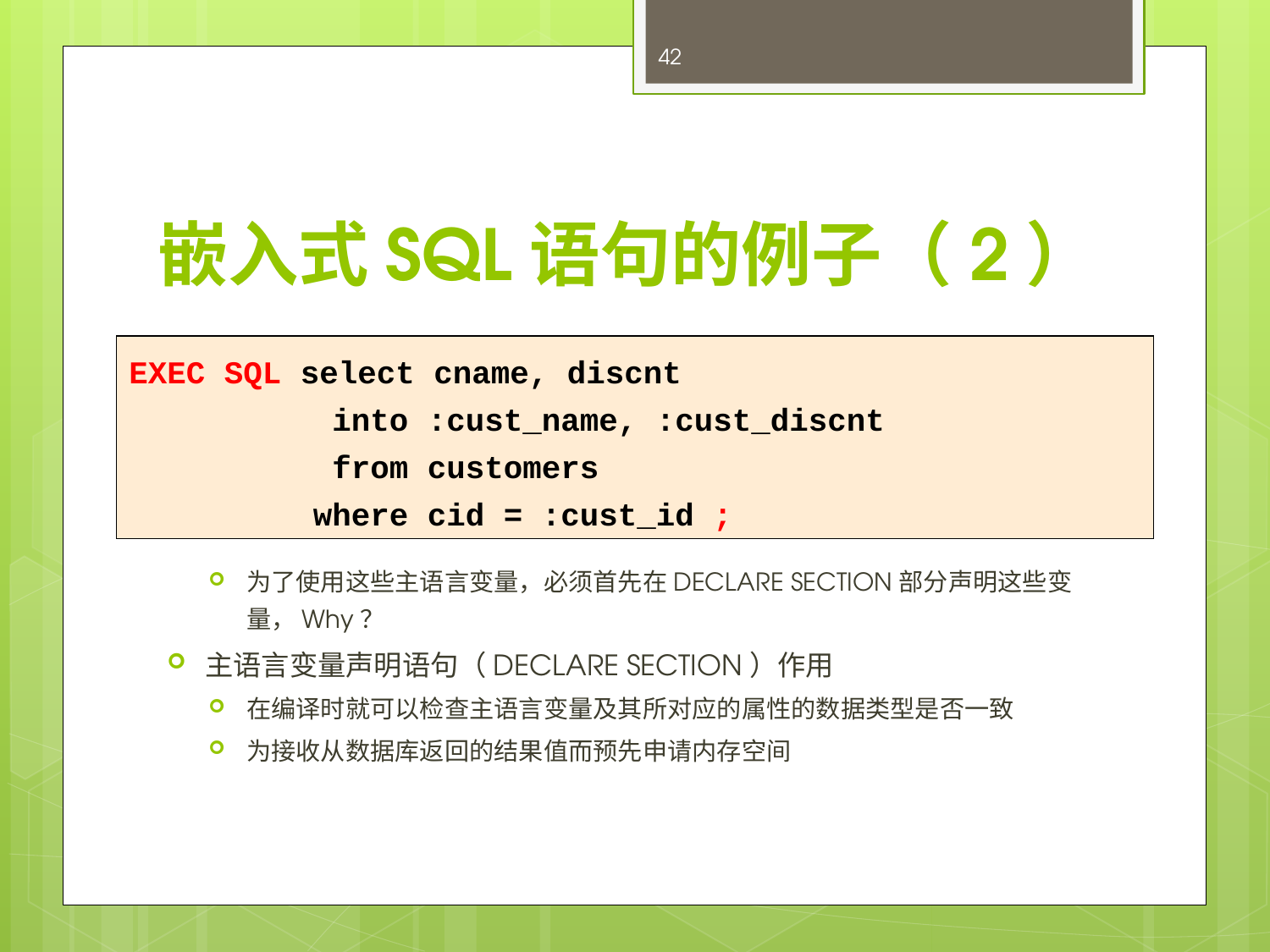

42
# 嵌入式SQL语句的例子（2）

为了使用这些主语言变量，必须首先在DECLARE SECTION部分声明这些变量，Why？
主语言变量声明语句（DECLARE SECTION）作用
在编译时就可以检查主语言变量及其所对应的属性的数据类型是否一致
为接收从数据库返回的结果值而预先申请内存空间

EXEC SQL select cname, discnt
	    into :cust_name, :cust_discnt
	    from customers
	   where cid = :cust_id ;